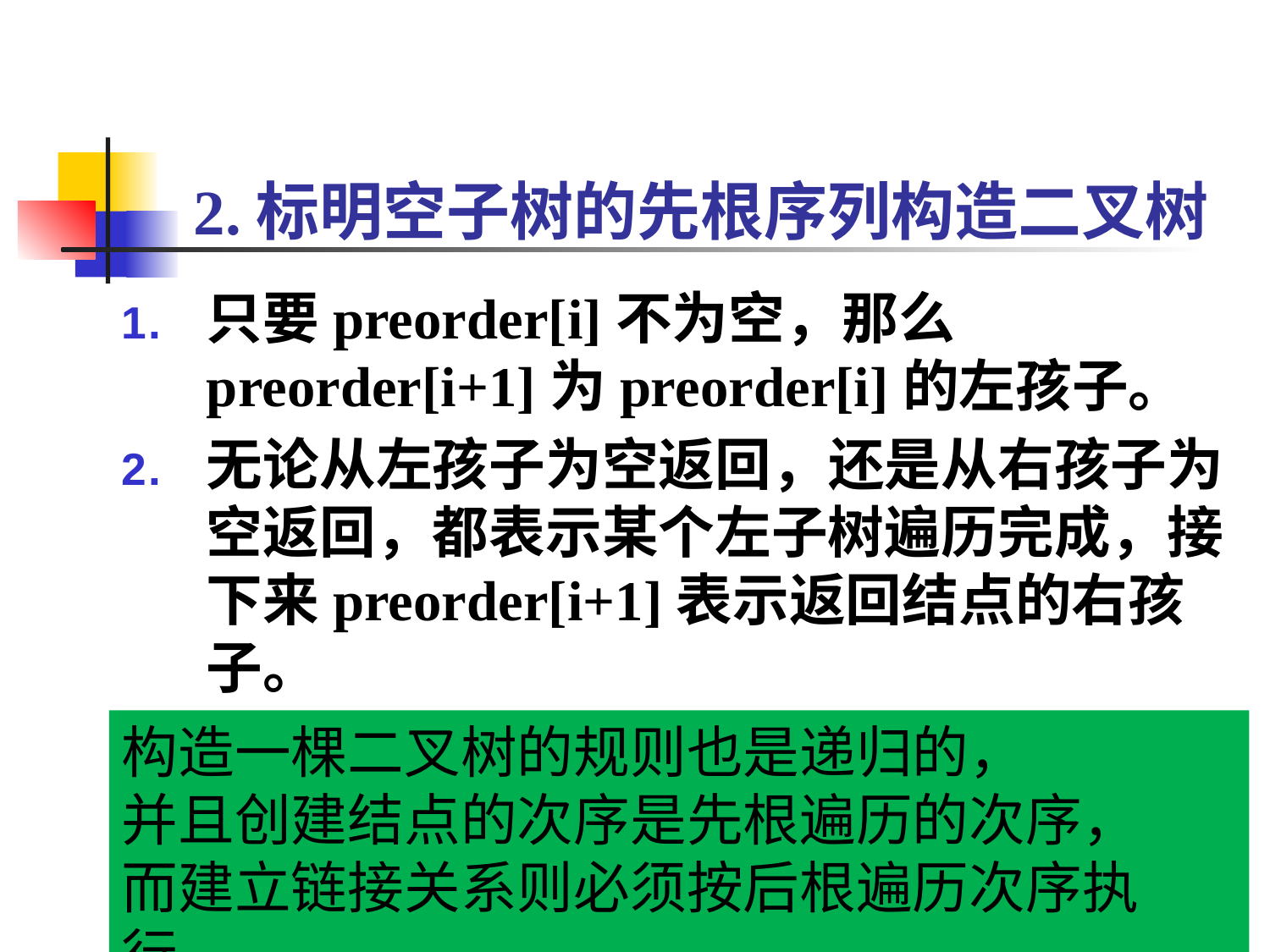

2.标明空子树的先根序列构造二叉树
只要preorder[i]不为空，那么preorder[i+1]为preorder[i]的左孩子。
无论从左孩子为空返回，还是从右孩子为空返回，都表示某个左子树遍历完成，接下来preorder[i+1]表示返回结点的右孩子。
构造一棵二叉树的规则也是递归的，
并且创建结点的次序是先根遍历的次序，
而建立链接关系则必须按后根遍历次序执行。
69